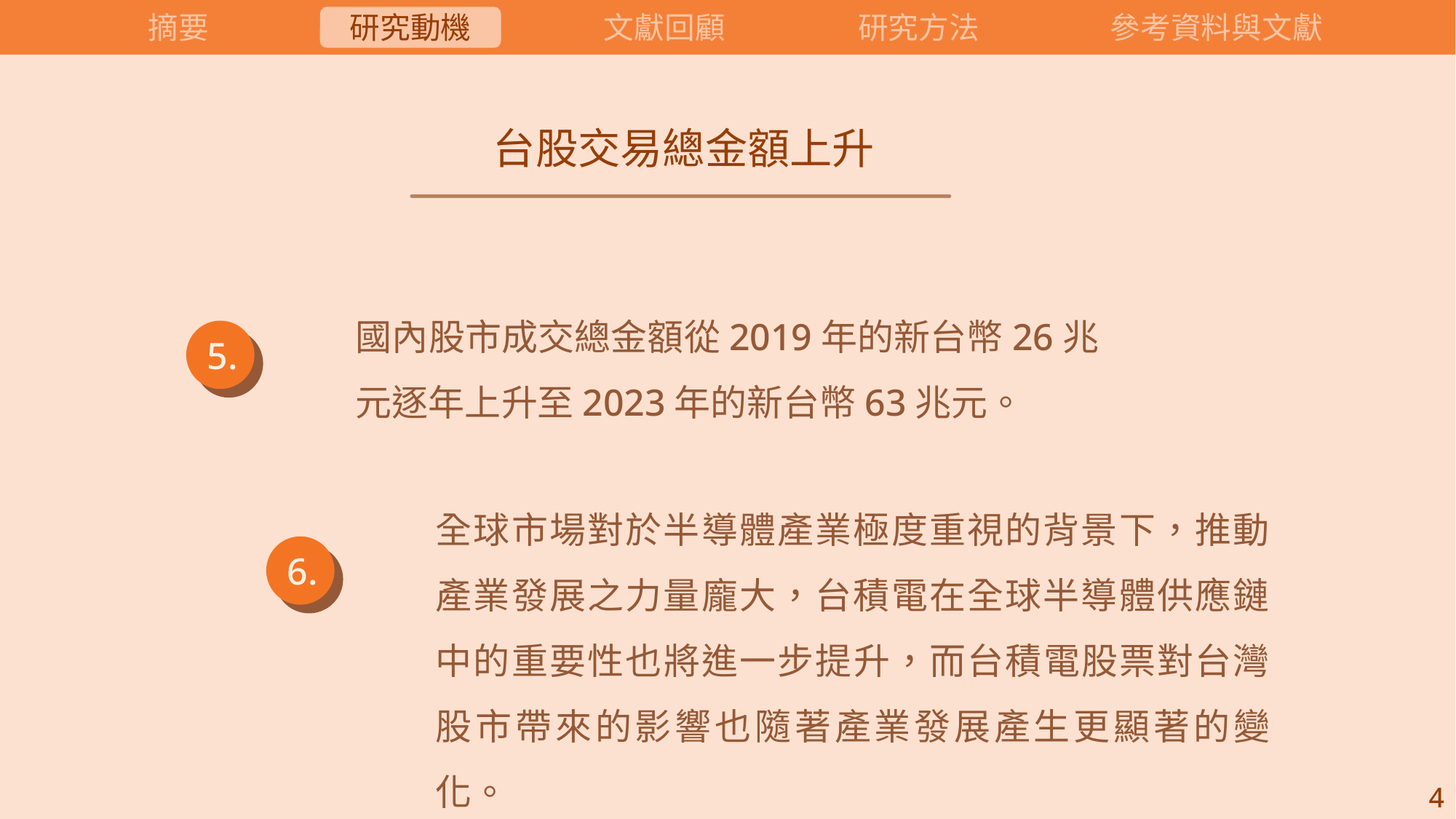

摘要
研究動機
文獻回顧
研究方法
參考資料與文獻

台股交易總金額上升
國內股市成交總金額從2019年的新台幣26兆元逐年上升至2023年的新台幣63兆元。

5.

全球市場對於半導體產業極度重視的背景下，推動產業發展之力量龐大，台積電在全球半導體供應鏈中的重要性也將進一步提升，而台積電股票對台灣股市帶來的影響也隨著產業發展產生更顯著的變化。

6.

4